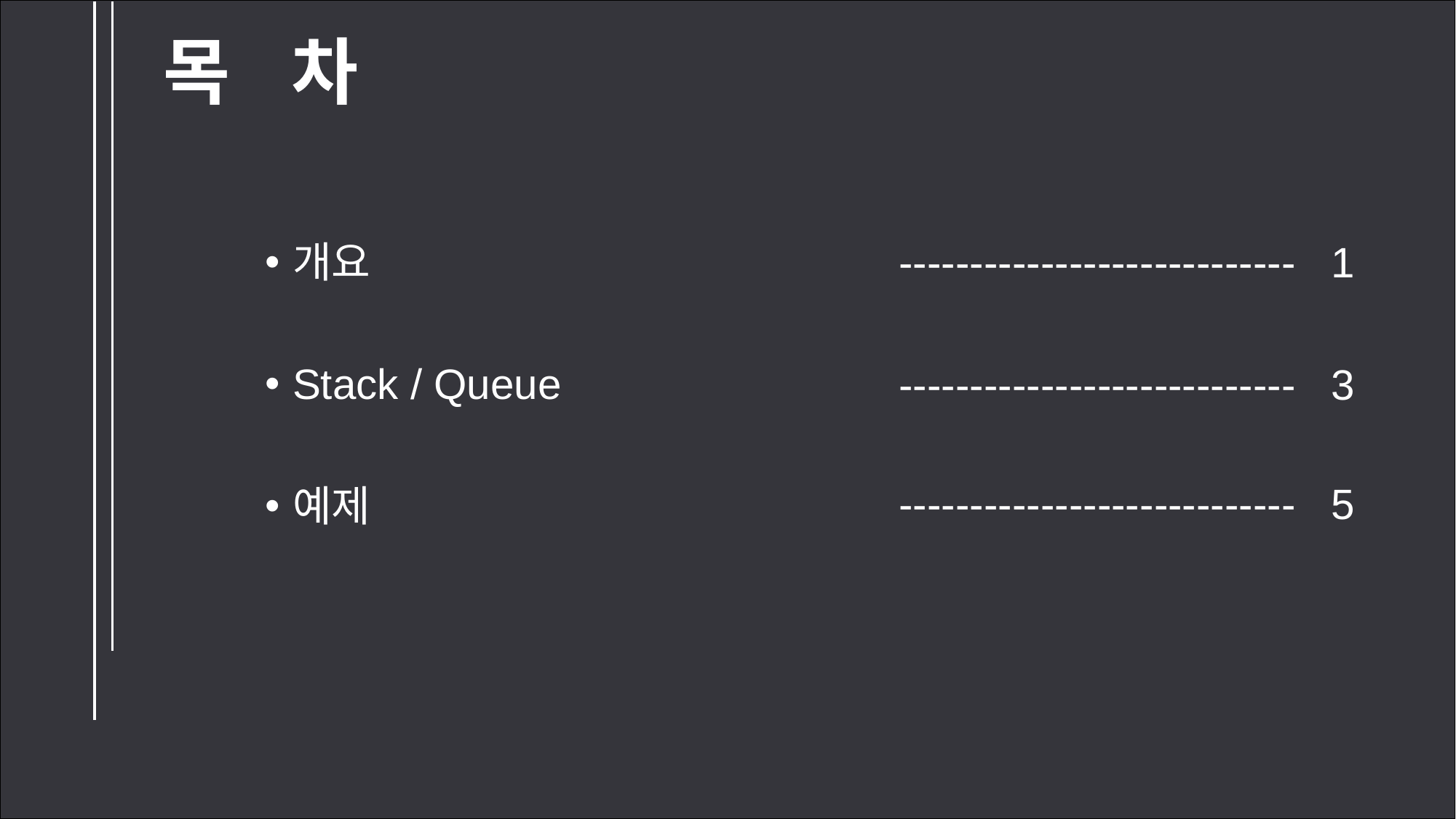

목   차
개요

Stack / Queue

예제

----------------------------   1
----------------------------   3
----------------------------   5